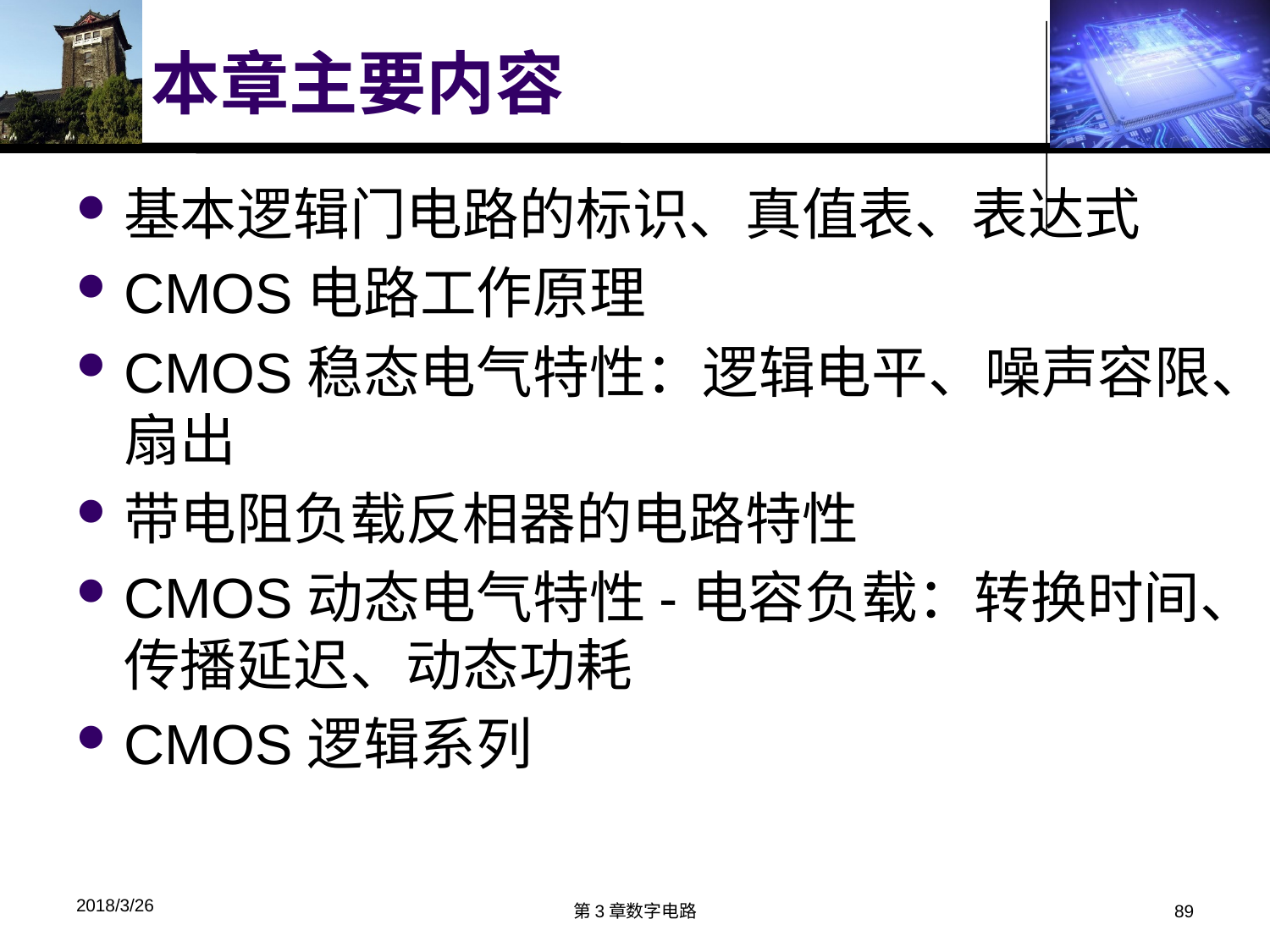

# 本章主要内容
基本逻辑门电路的标识、真值表、表达式
CMOS电路工作原理
CMOS稳态电气特性：逻辑电平、噪声容限、扇出
带电阻负载反相器的电路特性
CMOS动态电气特性-电容负载：转换时间、传播延迟、动态功耗
CMOS逻辑系列
2018/3/26
第3章数字电路
89